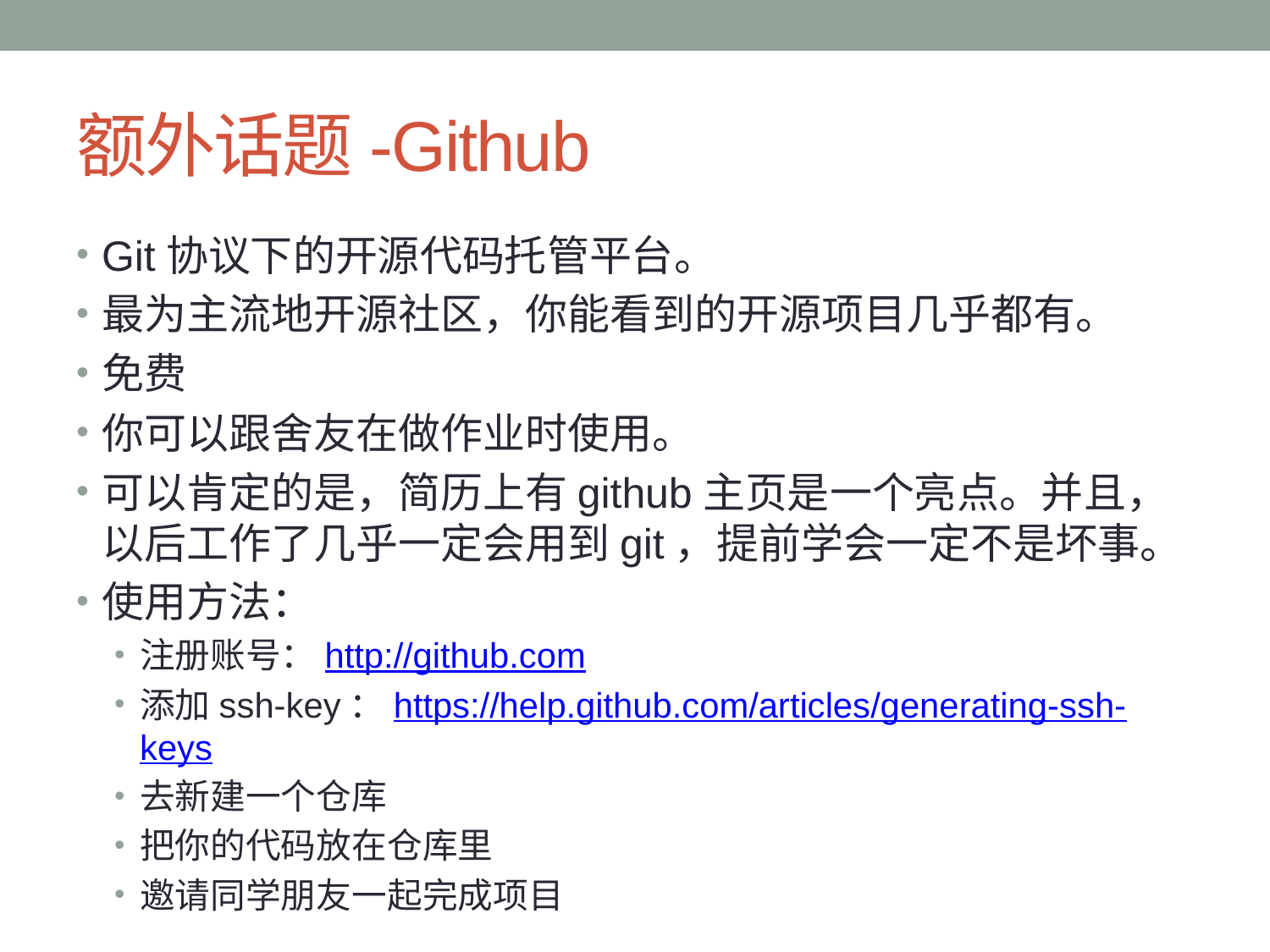

# 额外话题-Github
Git协议下的开源代码托管平台。
最为主流地开源社区，你能看到的开源项目几乎都有。
免费
你可以跟舍友在做作业时使用。
可以肯定的是，简历上有github主页是一个亮点。并且，以后工作了几乎一定会用到git，提前学会一定不是坏事。
使用方法：
注册账号：http://github.com
添加ssh-key：https://help.github.com/articles/generating-ssh-keys
去新建一个仓库
把你的代码放在仓库里
邀请同学朋友一起完成项目